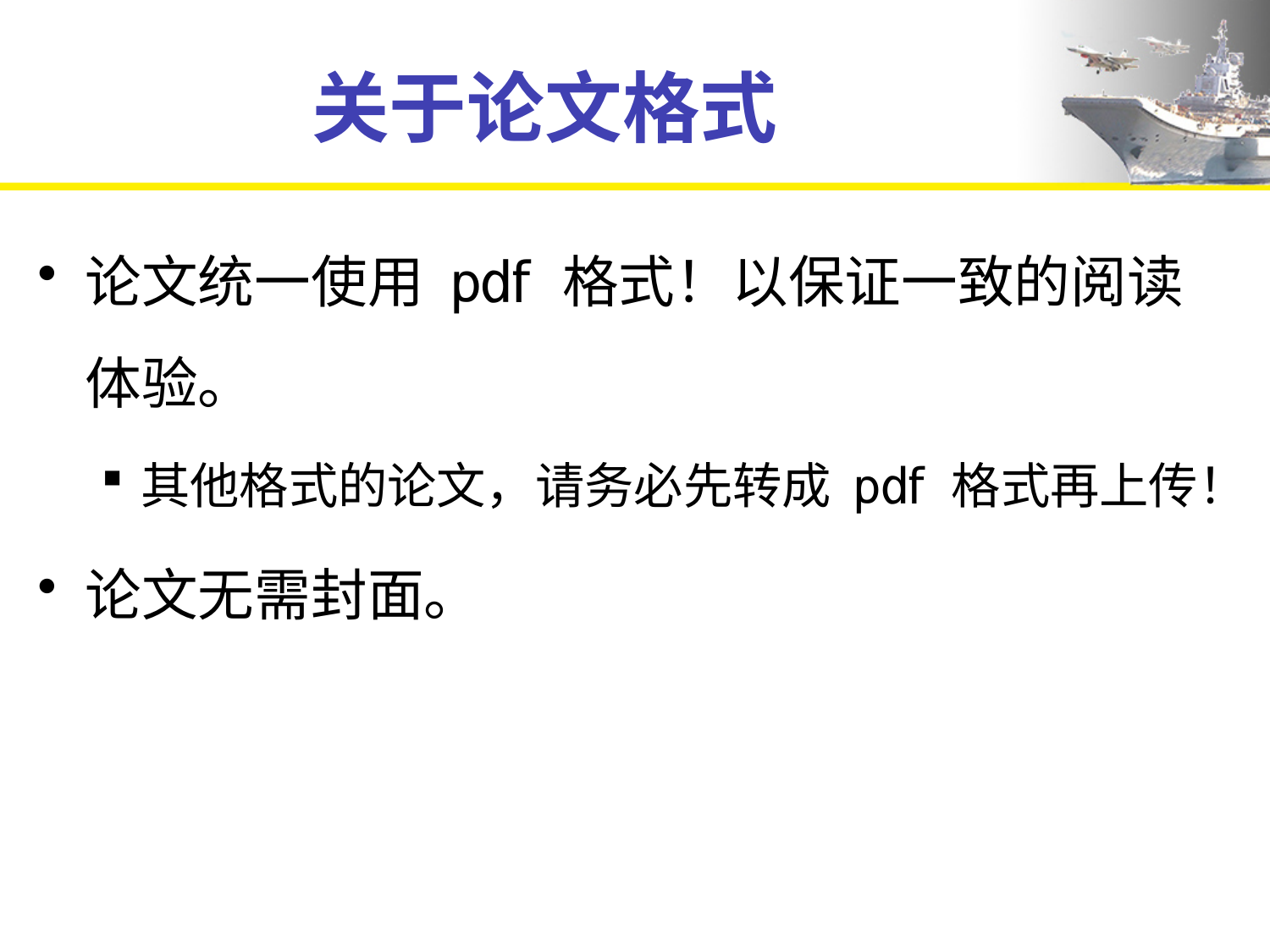

# 关于论文格式
论文统一使用 pdf 格式！以保证一致的阅读体验。
其他格式的论文，请务必先转成 pdf 格式再上传！
论文无需封面。